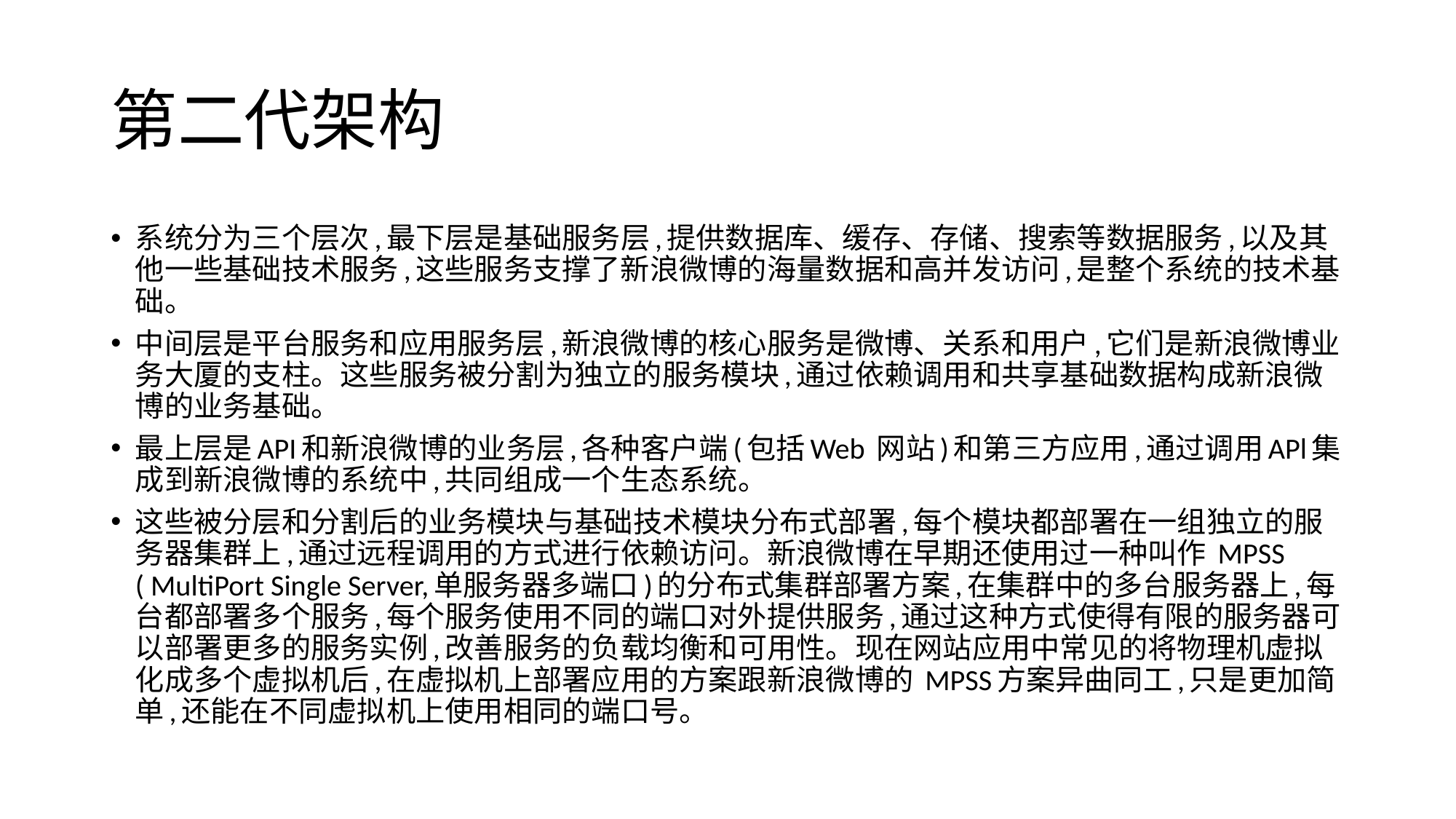

# 第二代架构
系统分为三个层次,最下层是基础服务层,提供数据库、缓存、存储、搜索等数据服务,以及其他一些基础技术服务,这些服务支撑了新浪微博的海量数据和高并发访问,是整个系统的技术基础。
中间层是平台服务和应用服务层,新浪微博的核心服务是微博、关系和用户,它们是新浪微博业务大厦的支柱。这些服务被分割为独立的服务模块,通过依赖调用和共享基础数据构成新浪微博的业务基础。
最上层是API和新浪微博的业务层,各种客户端(包括Web 网站)和第三方应用,通过调用APl集成到新浪微博的系统中,共同组成一个生态系统。
这些被分层和分割后的业务模块与基础技术模块分布式部署,每个模块都部署在一组独立的服务器集群上,通过远程调用的方式进行依赖访问。新浪微博在早期还使用过一种叫作 MPSS ( MultiPort Single Server,单服务器多端口)的分布式集群部署方案,在集群中的多台服务器上,每台都部署多个服务,每个服务使用不同的端口对外提供服务,通过这种方式使得有限的服务器可以部署更多的服务实例,改善服务的负载均衡和可用性。现在网站应用中常见的将物理机虚拟化成多个虚拟机后,在虚拟机上部署应用的方案跟新浪微博的 MPSS方案异曲同工,只是更加简单,还能在不同虚拟机上使用相同的端口号。